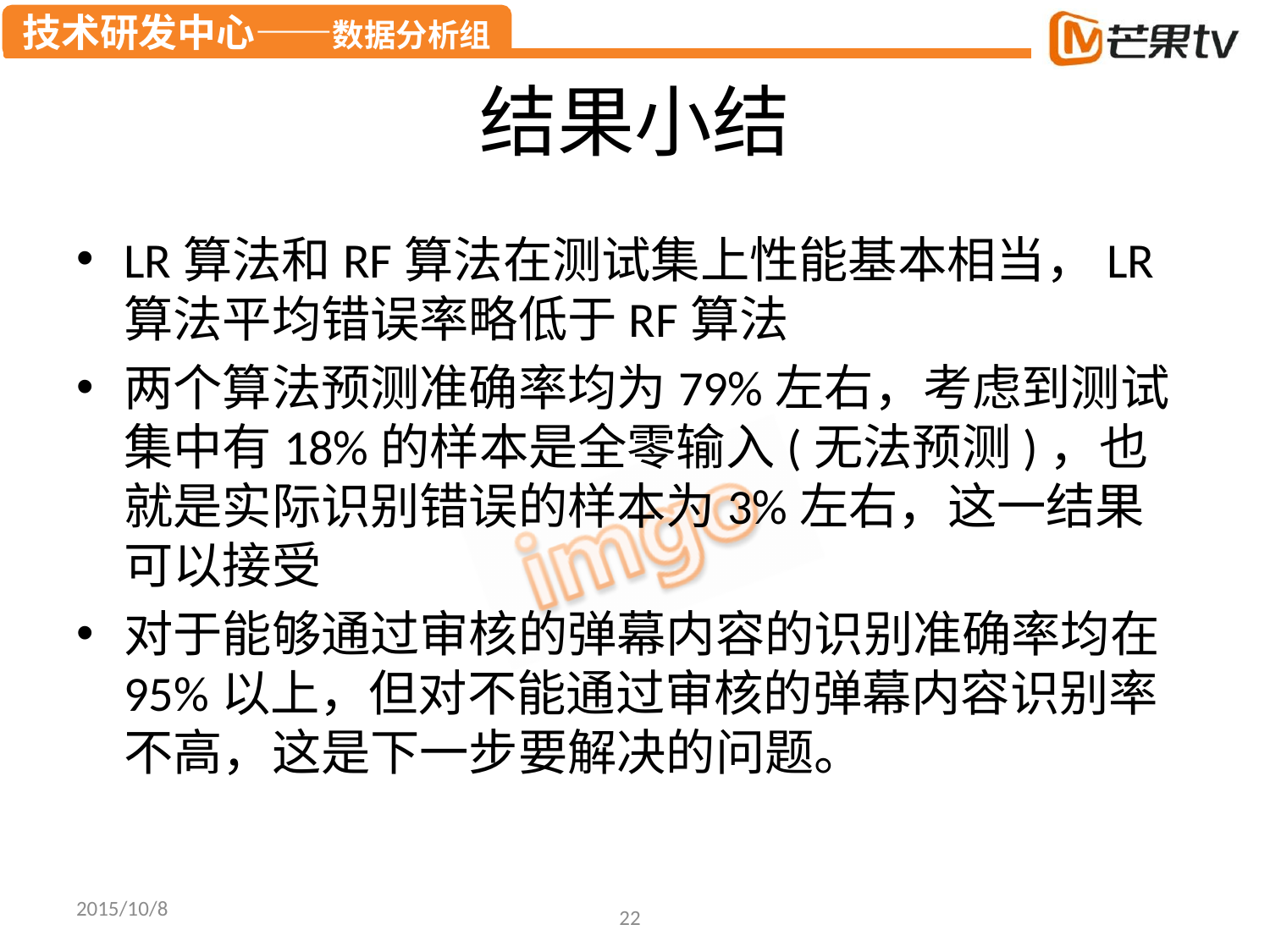

# 结果小结
LR算法和RF算法在测试集上性能基本相当，LR算法平均错误率略低于RF算法
两个算法预测准确率均为79%左右，考虑到测试集中有18%的样本是全零输入(无法预测)，也就是实际识别错误的样本为3%左右，这一结果可以接受
对于能够通过审核的弹幕内容的识别准确率均在95%以上，但对不能通过审核的弹幕内容识别率不高，这是下一步要解决的问题。
2015/10/8
22